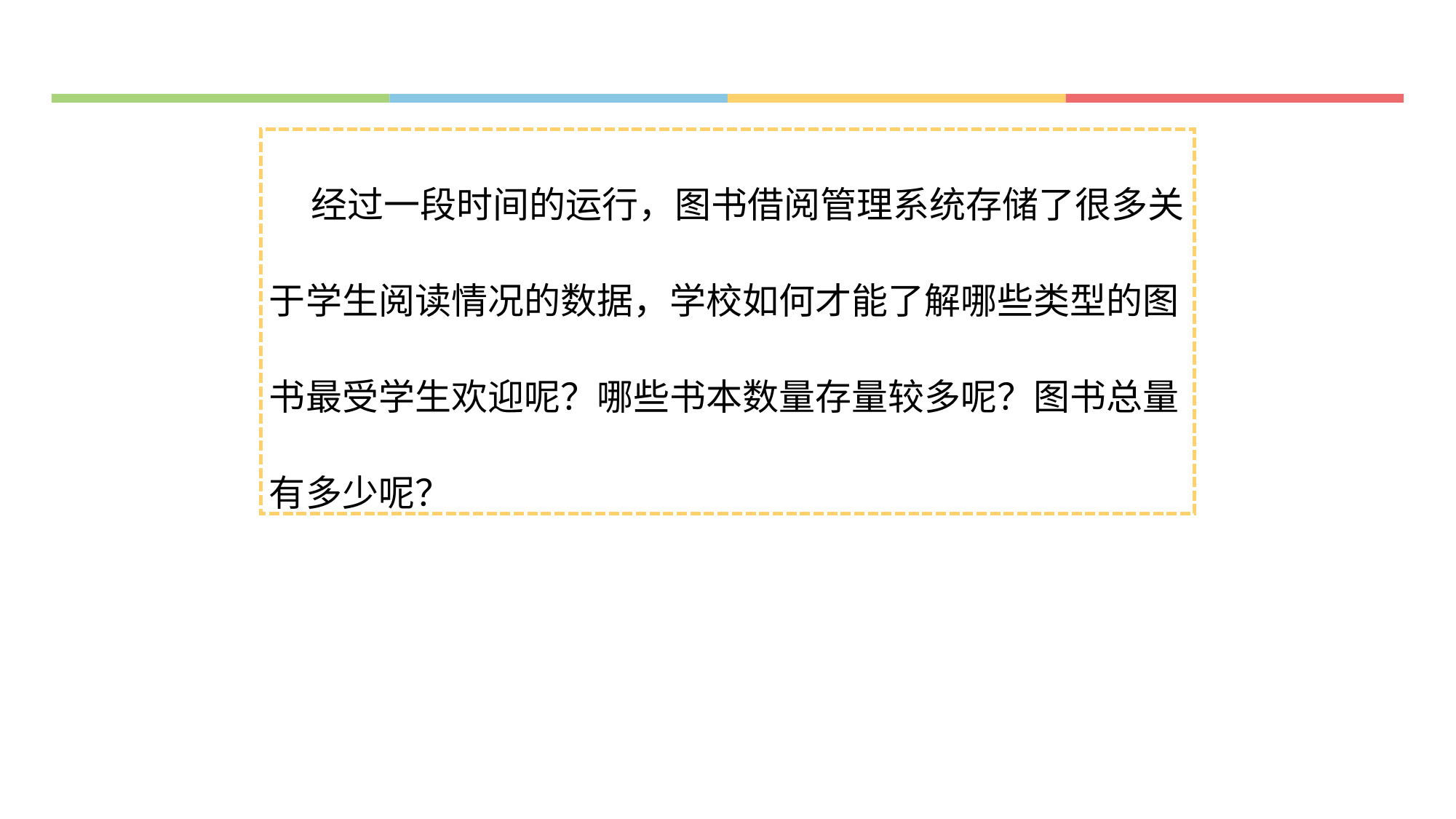

经过一段时间的运行，图书借阅管理系统存储了很多关于学生阅读情况的数据，学校如何才能了解哪些类型的图书最受学生欢迎呢？哪些书本数量存量较多呢？图书总量有多少呢？